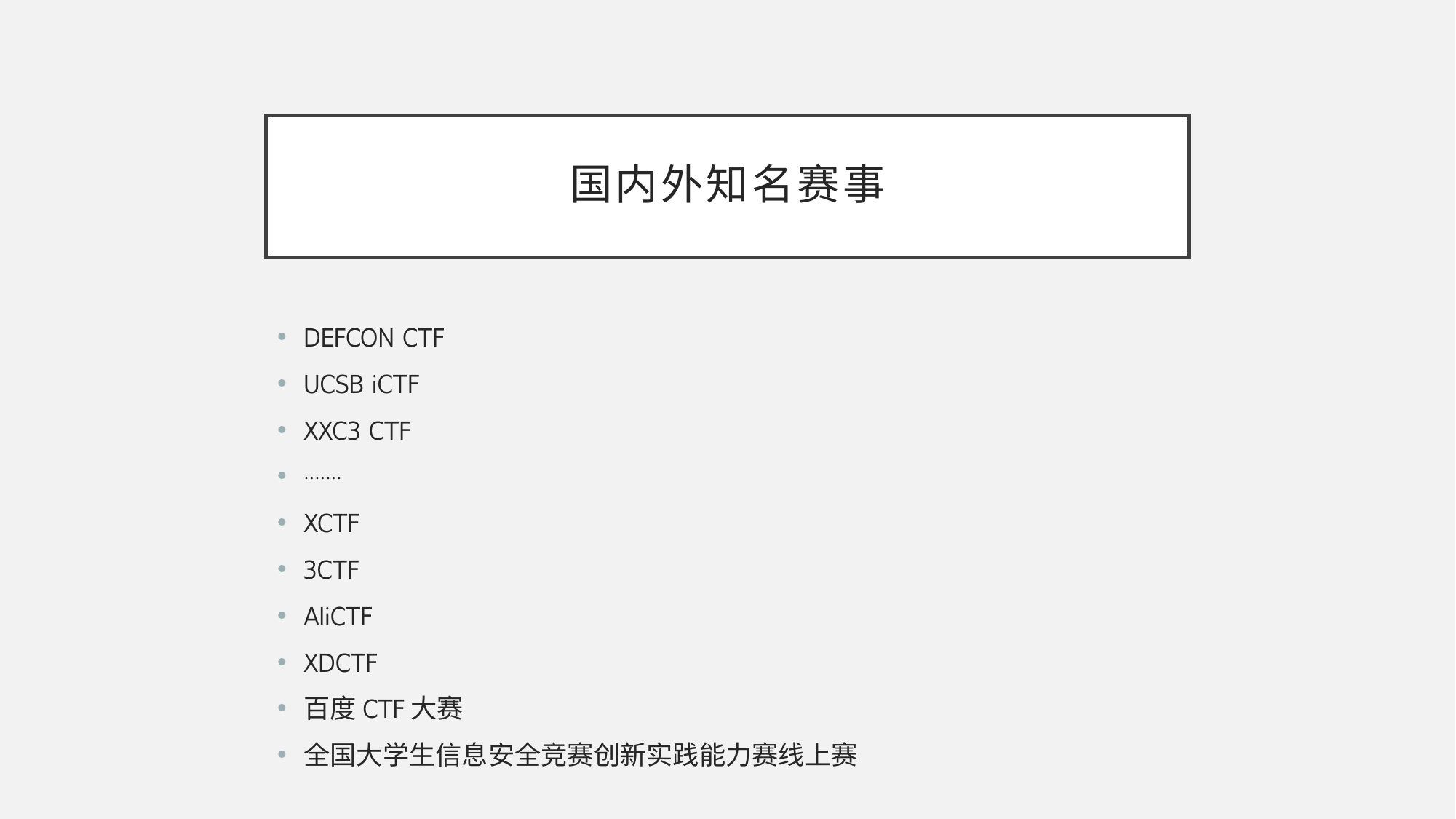

# 国内外知名赛事
DEFCON CTF
UCSB iCTF
XXC3 CTF
·······
XCTF
3CTF
AliCTF
XDCTF
百度CTF大赛
全国大学生信息安全竞赛创新实践能力赛线上赛